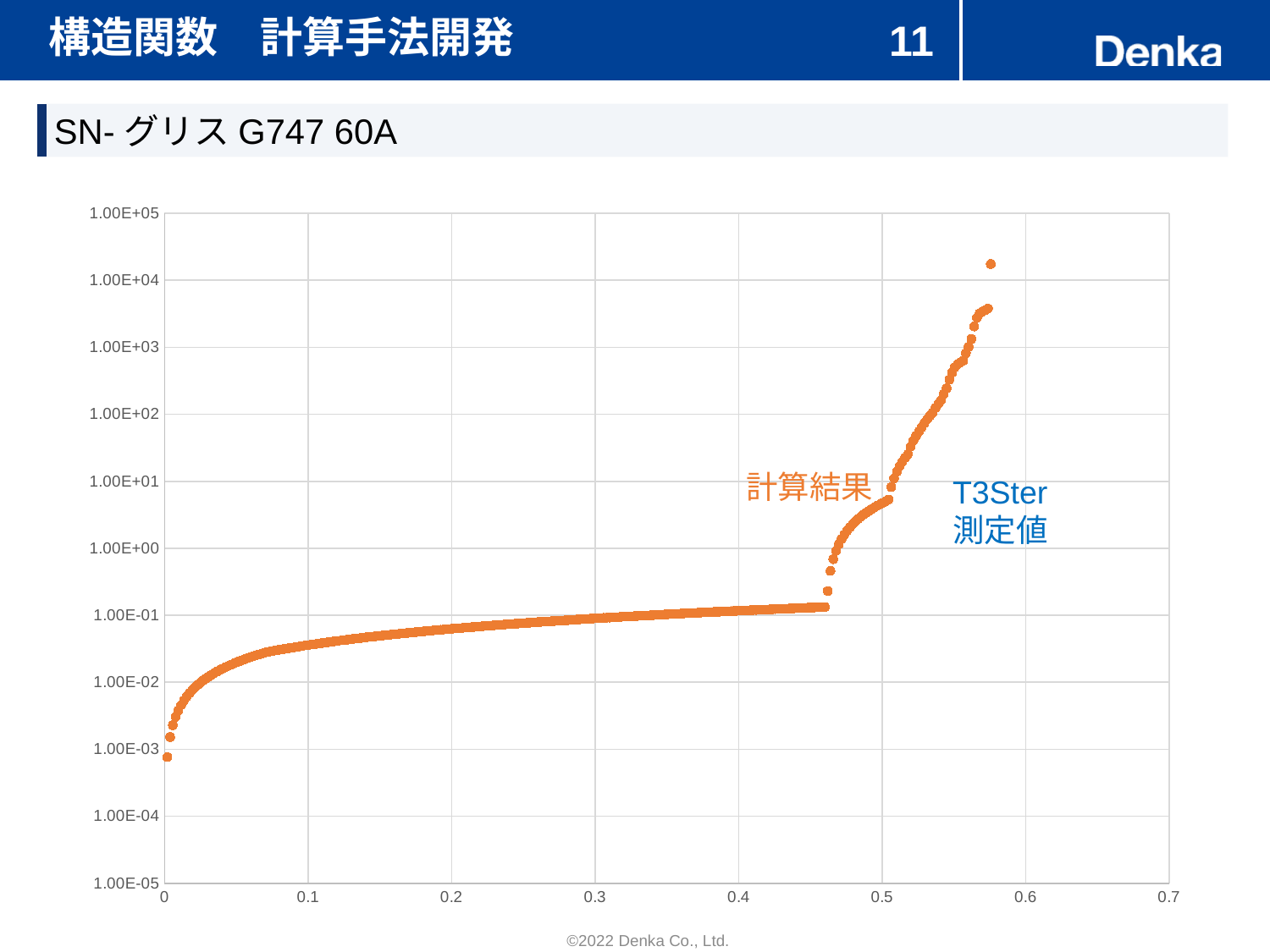

# 構造関数　計算手法開発
11
SN-グリスG747 60A

### Chart

| Category |  |  |
|---|---|---|
計算結果
T3Ster
測定値